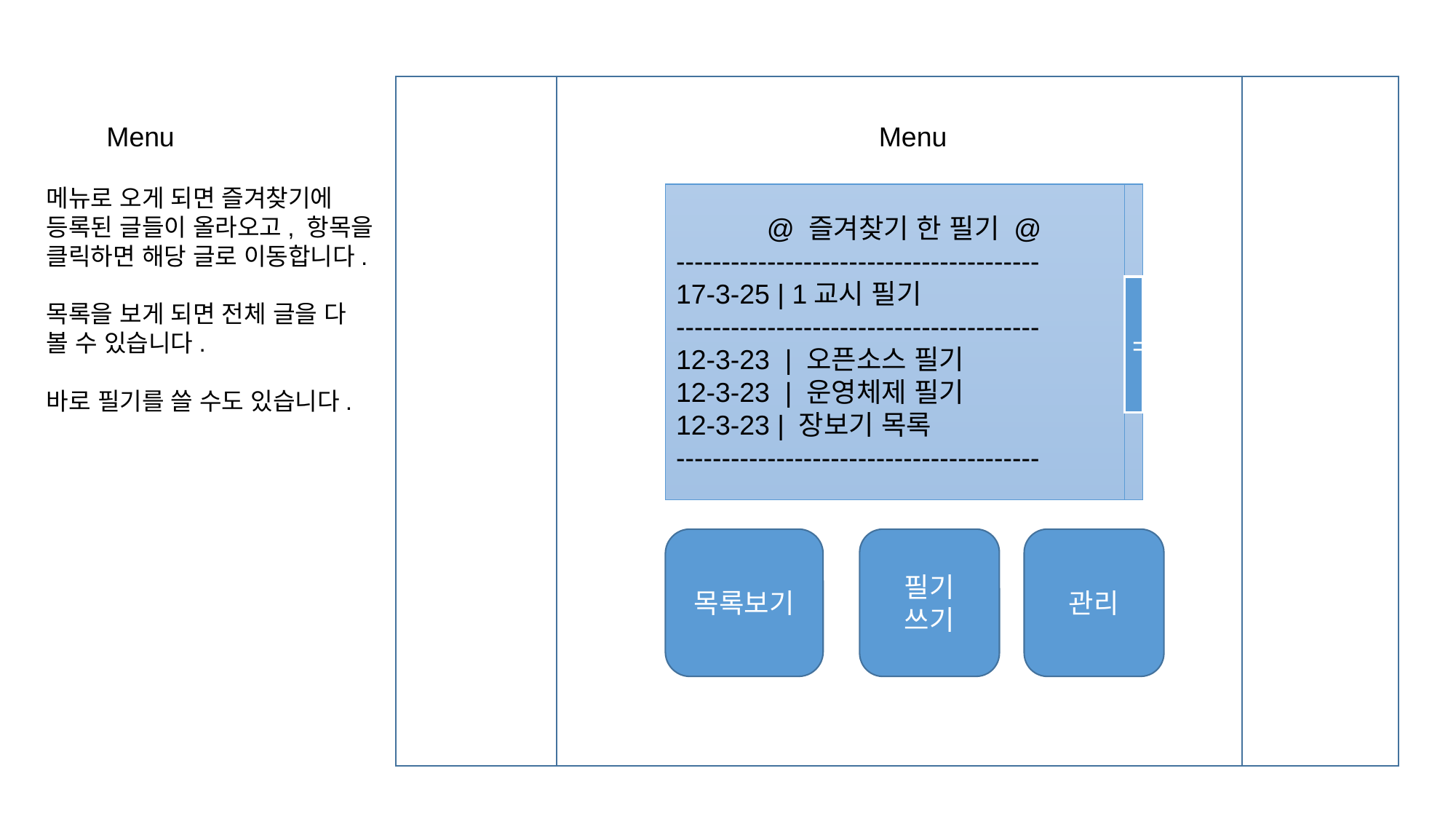

Menu
@ 즐겨찾기 한 필기 @
----------------------------------------
17-3-25 | 1교시 필기
----------------------------------------
12-3-23  | 오픈소스 필기
12-3-23  | 운영체제 필기
12-3-23 | 장보기 목록
----------------------------------------

=
필기 쓰기
목록보기
Menu
메뉴로 오게 되면 즐겨찾기에
등록된 글들이 올라오고, 항목을
클릭하면 해당 글로 이동합니다.

목록을 보게 되면 전체 글을 다
볼 수 있습니다.

바로 필기를 쓸 수도 있습니다.
관리